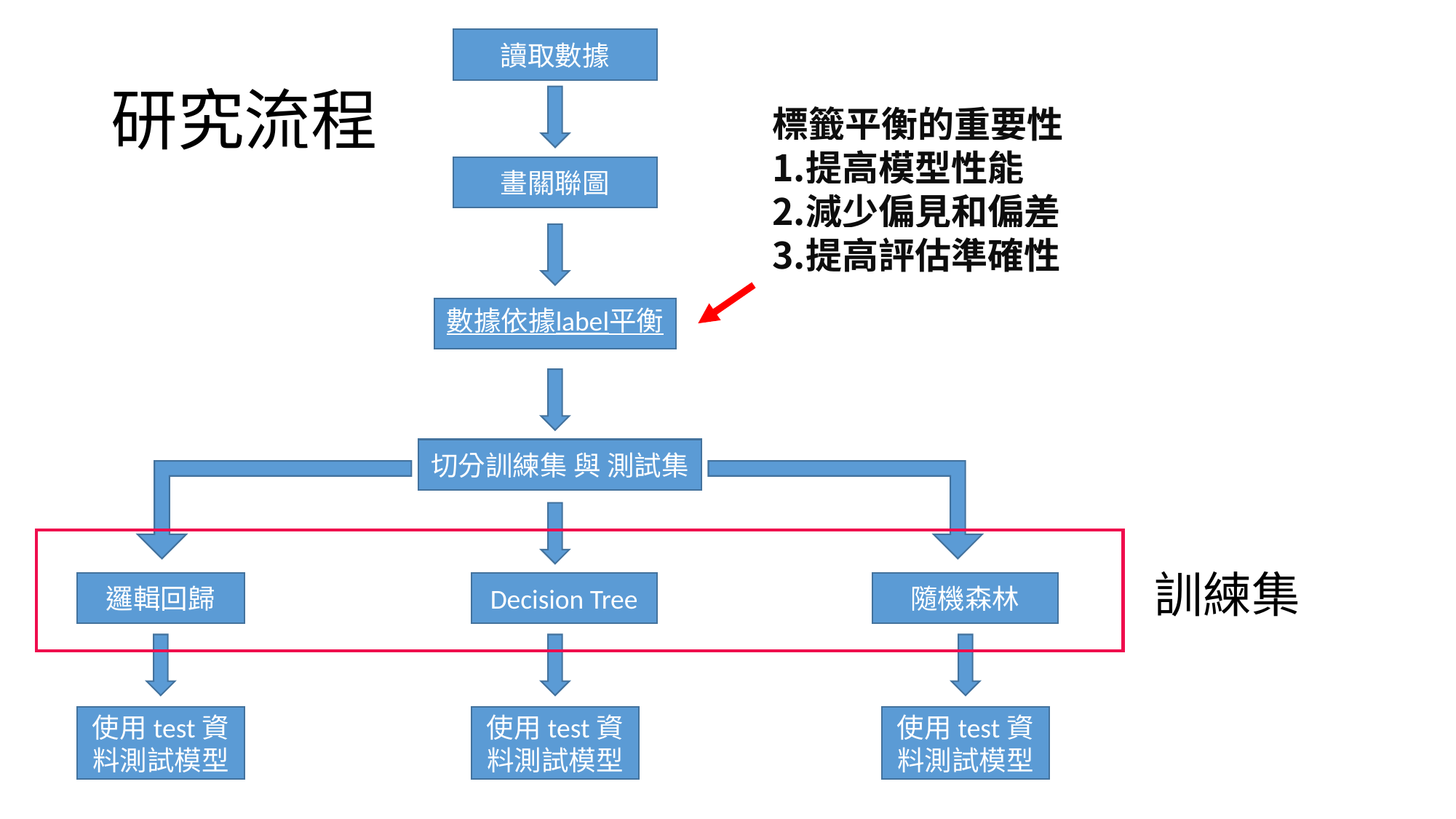

讀取數據
# 研究流程

標籤平衡的重要性
提高模型性能
減少偏見和偏差
提高評估準確性
畫關聯圖

數據依據label平衡

切分訓練集 與 測試集

訓練集
Decision Tree
隨機森林
邏輯回歸

使用test資料測試模型
使用test資料測試模型
使用test資料測試模型